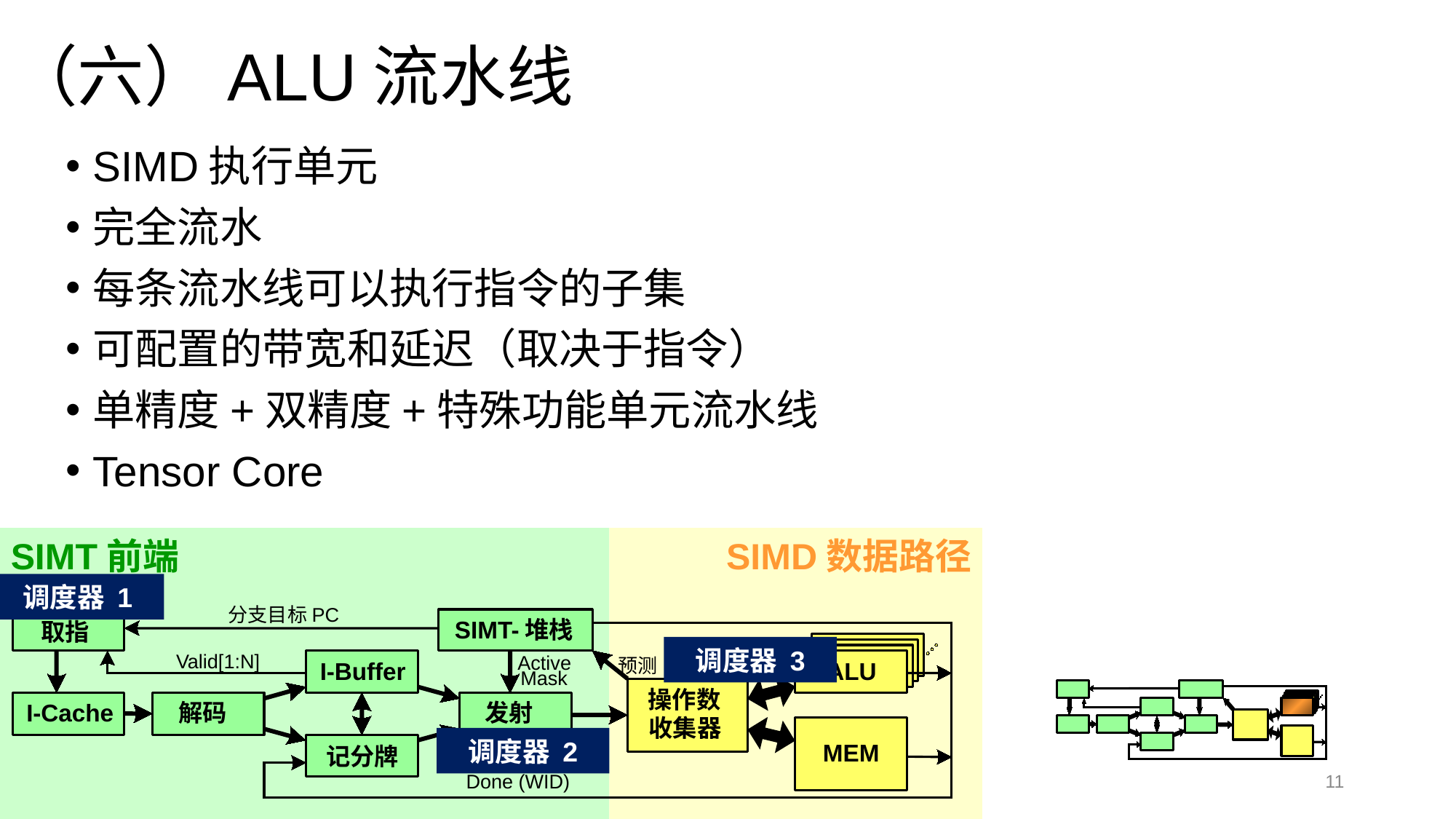

# （六）ALU流水线

SIMD执行单元
完全流水
每条流水线可以执行指令的子集
可配置的带宽和延迟（取决于指令）
单精度+双精度+特殊功能单元流水线
Tensor Core
SIMT前端
SIMD数据路径
调度器 1
分支目标PC

SIMT-堆栈
取指

ALU

ALU

Valid[1:N]
Active
ALU

预测
I-Buffer
ALU

Mask

操作数

I-Cache
解码
发射

收集器

MEM
记分牌

Done (WID)
调度器 3
调度器 2

11